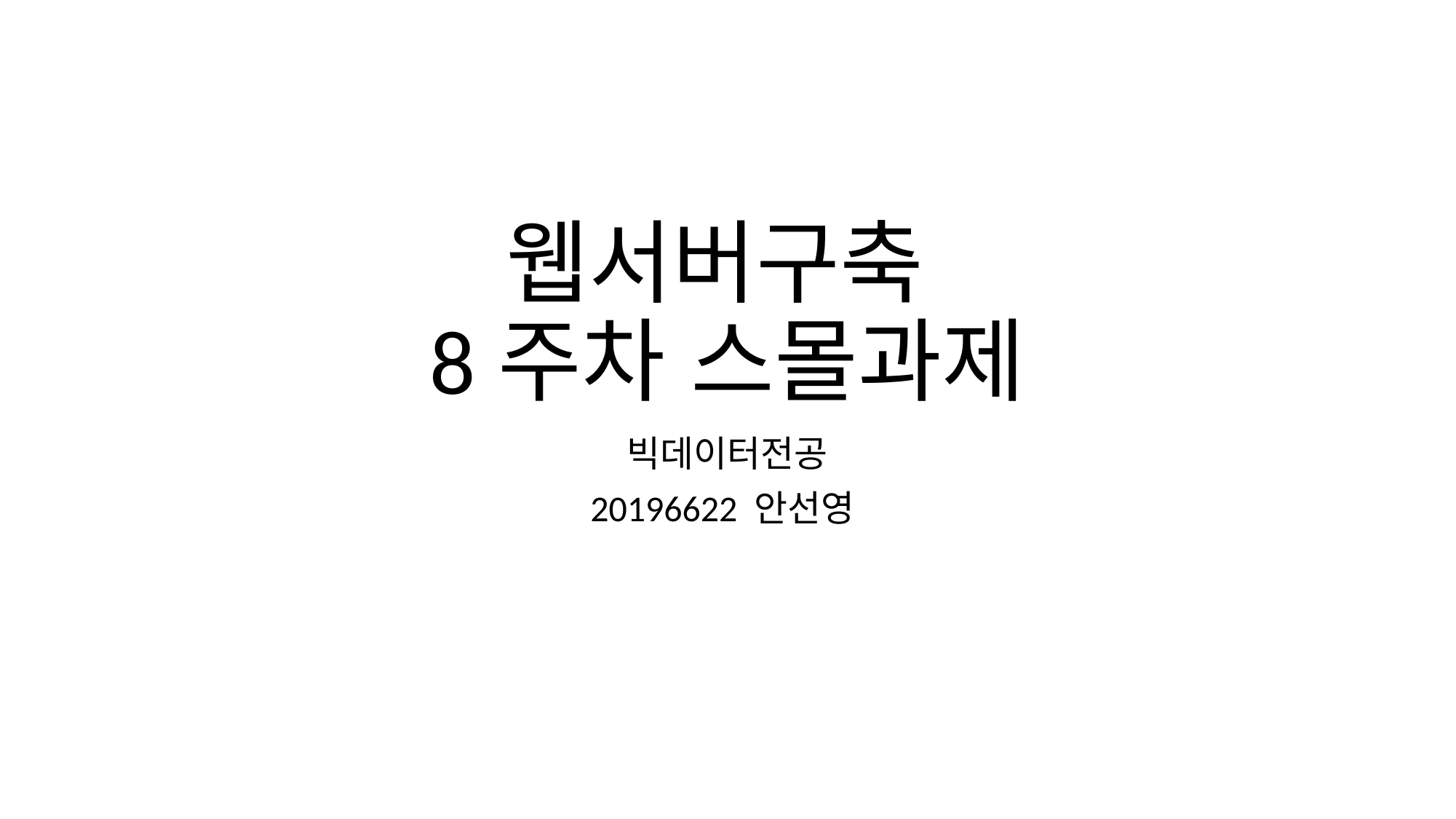

# 웹서버구축 8주차 스몰과제
빅데이터전공
20196622 안선영